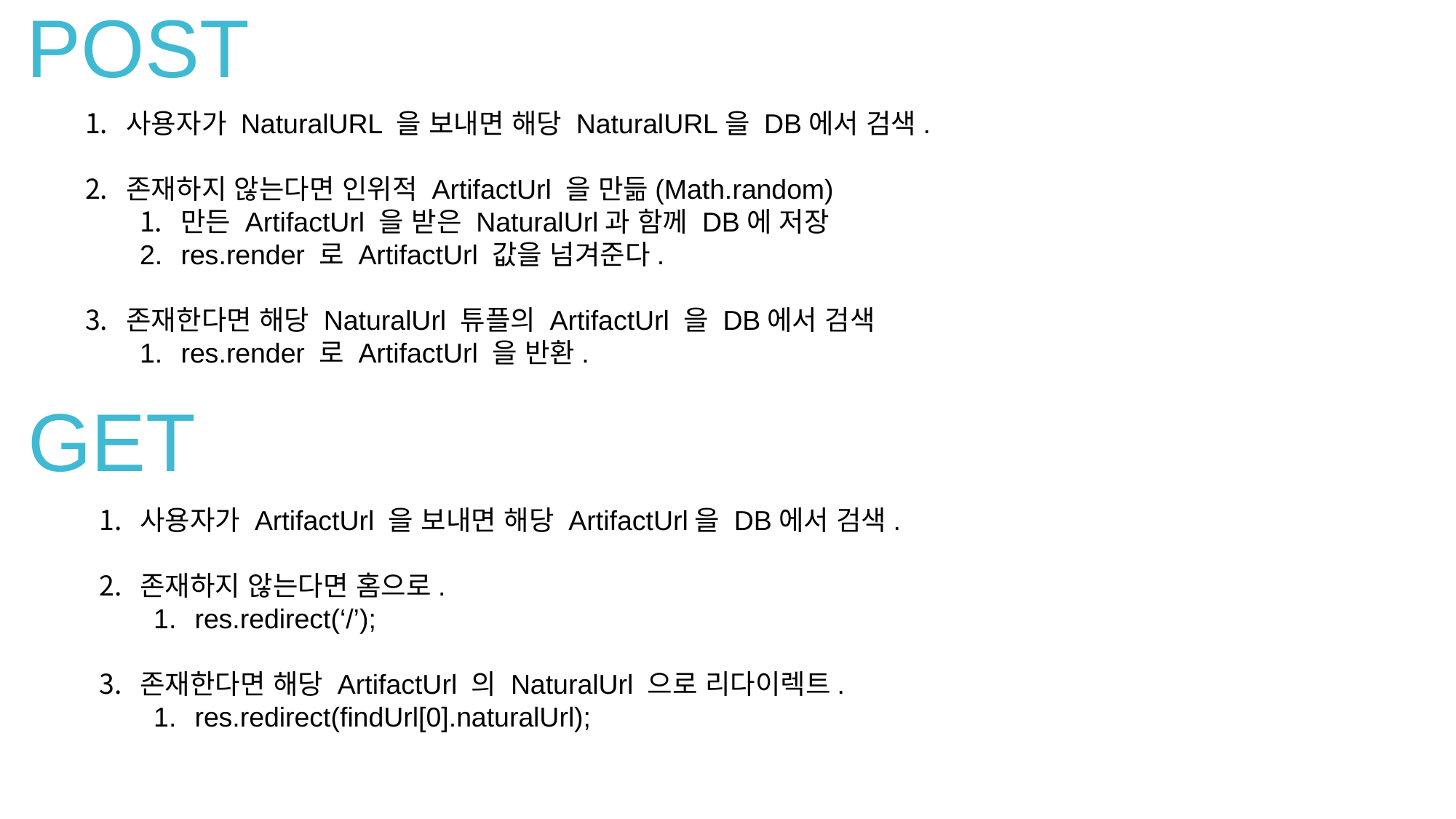

POST
사용자가 NaturalURL 을 보내면 해당 NaturalURL을 DB에서 검색.

존재하지 않는다면 인위적 ArtifactUrl 을 만듦(Math.random)
만든 ArtifactUrl 을 받은 NaturalUrl과 함께 DB에 저장
res.render 로 ArtifactUrl 값을 넘겨준다.

존재한다면 해당 NaturalUrl 튜플의 ArtifactUrl 을 DB에서 검색
res.render 로 ArtifactUrl 을 반환.

GET
사용자가 ArtifactUrl 을 보내면 해당 ArtifactUrl을 DB에서 검색.

존재하지 않는다면 홈으로.
res.redirect(‘/’);

존재한다면 해당 ArtifactUrl 의 NaturalUrl 으로 리다이렉트.
res.redirect(findUrl[0].naturalUrl);